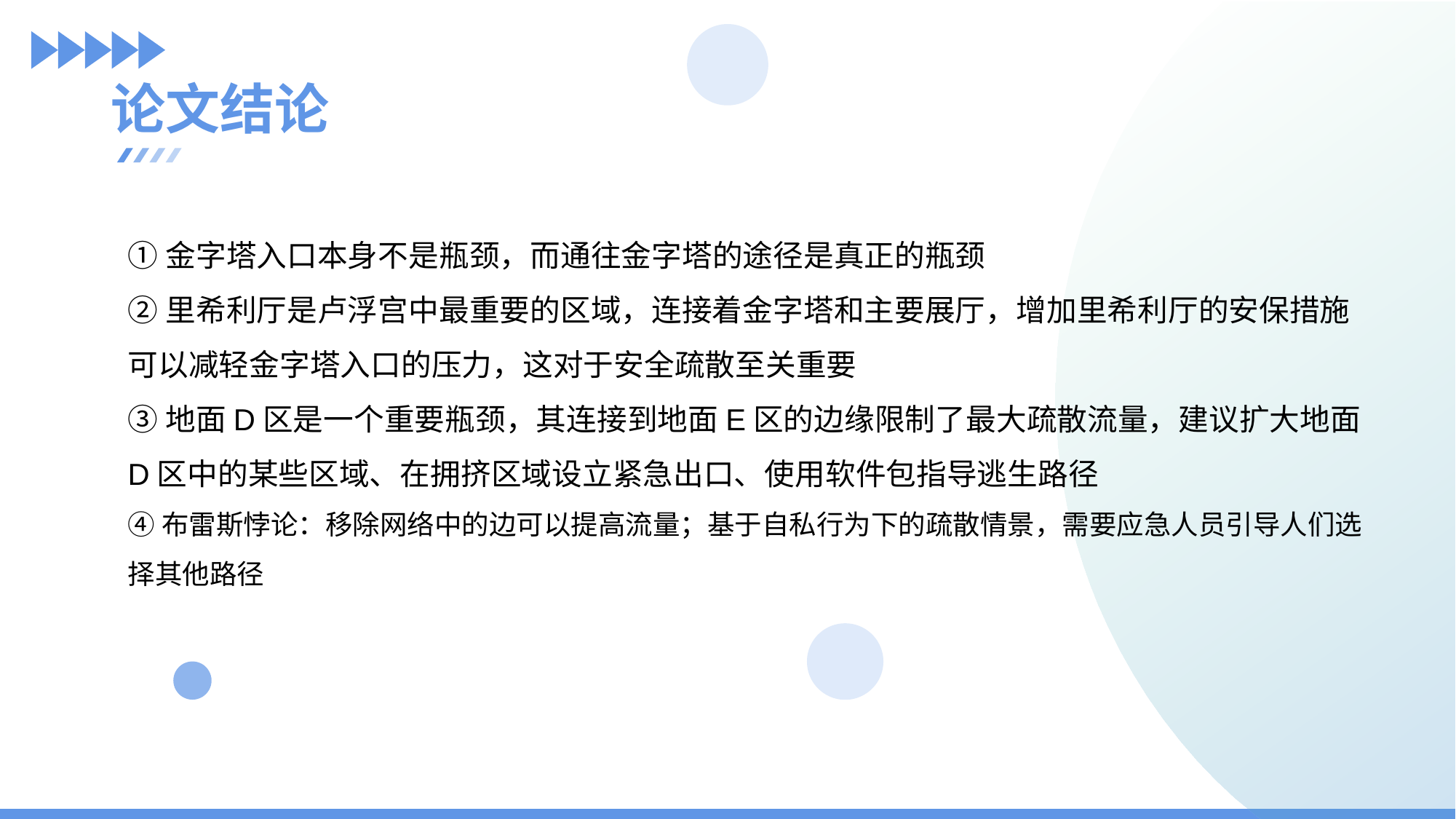

论文结论

①金字塔入口本身不是瓶颈，而通往金字塔的途径是真正的瓶颈
②里希利厅是卢浮宫中最重要的区域，连接着金字塔和主要展厅，增加里希利厅的安保措施可以减轻金字塔入口的压力，这对于安全疏散至关重要
③地面D区是一个重要瓶颈，其连接到地面E区的边缘限制了最大疏散流量，建议扩大地面D区中的某些区域、在拥挤区域设立紧急出口、使用软件包指导逃生路径
④布雷斯悖论：移除网络中的边可以提高流量；基于自私行为下的疏散情景，需要应急人员引导人们选择其他路径
关键词1
关键词2
关键词3
关键词4